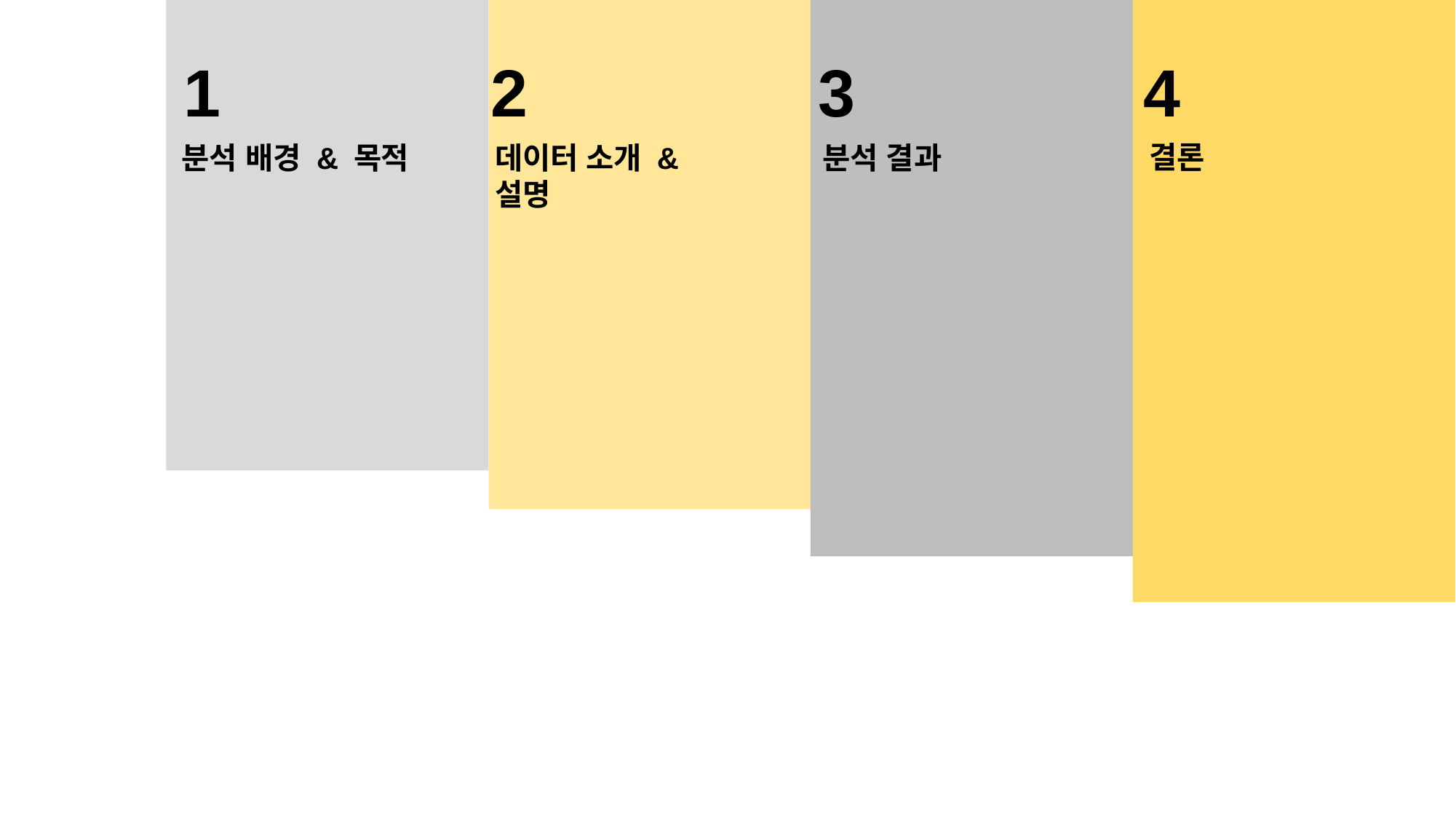

2
데이터 소개 & 설명
3
분석 결과
4
결론
# 1
분석 배경 & 목적

2